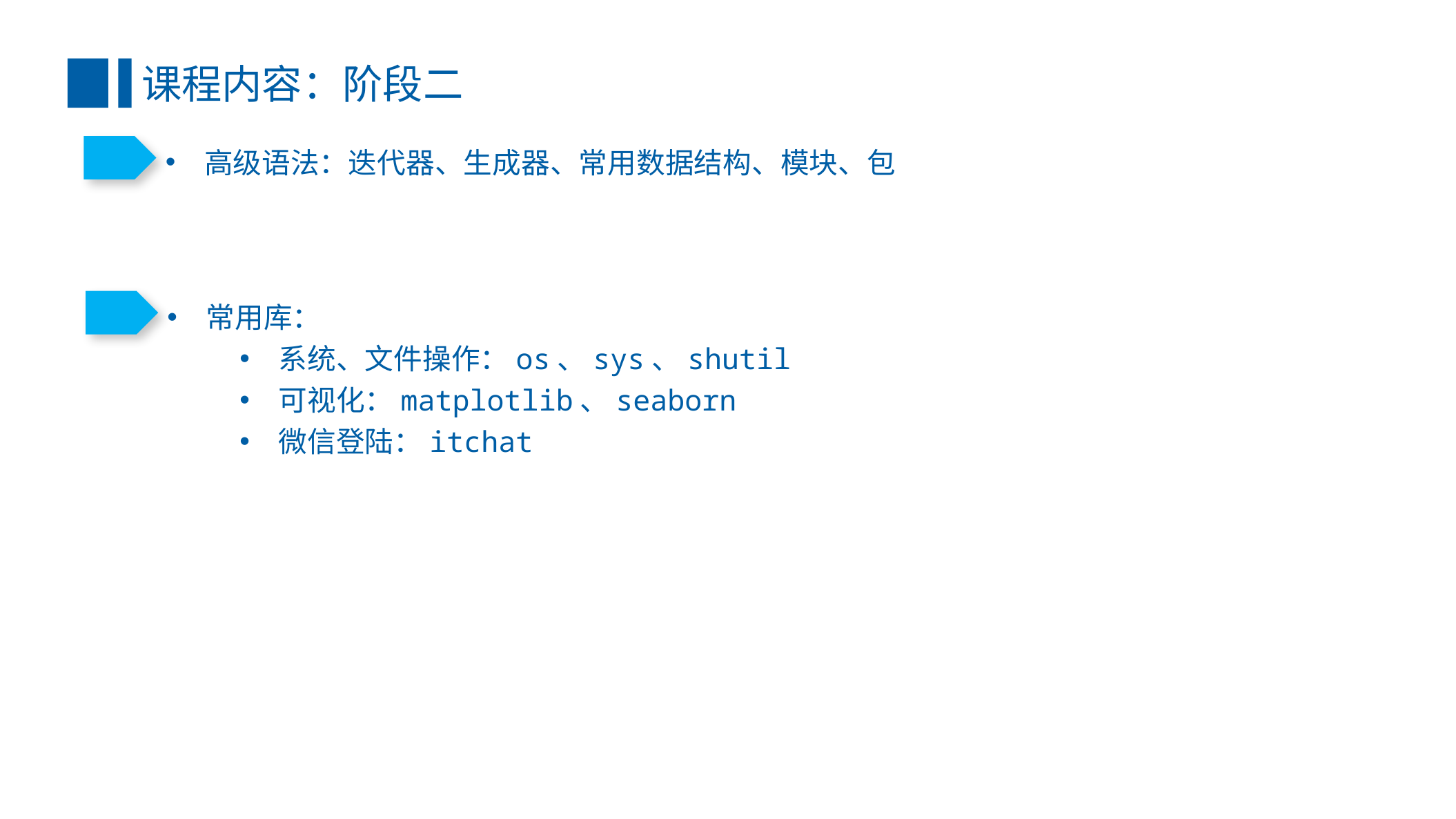

课程内容：阶段二

高级语法：迭代器、生成器、常用数据结构、模块、包

常用库：
系统、文件操作：os、sys、shutil
可视化：matplotlib、seaborn
微信登陆：itchat